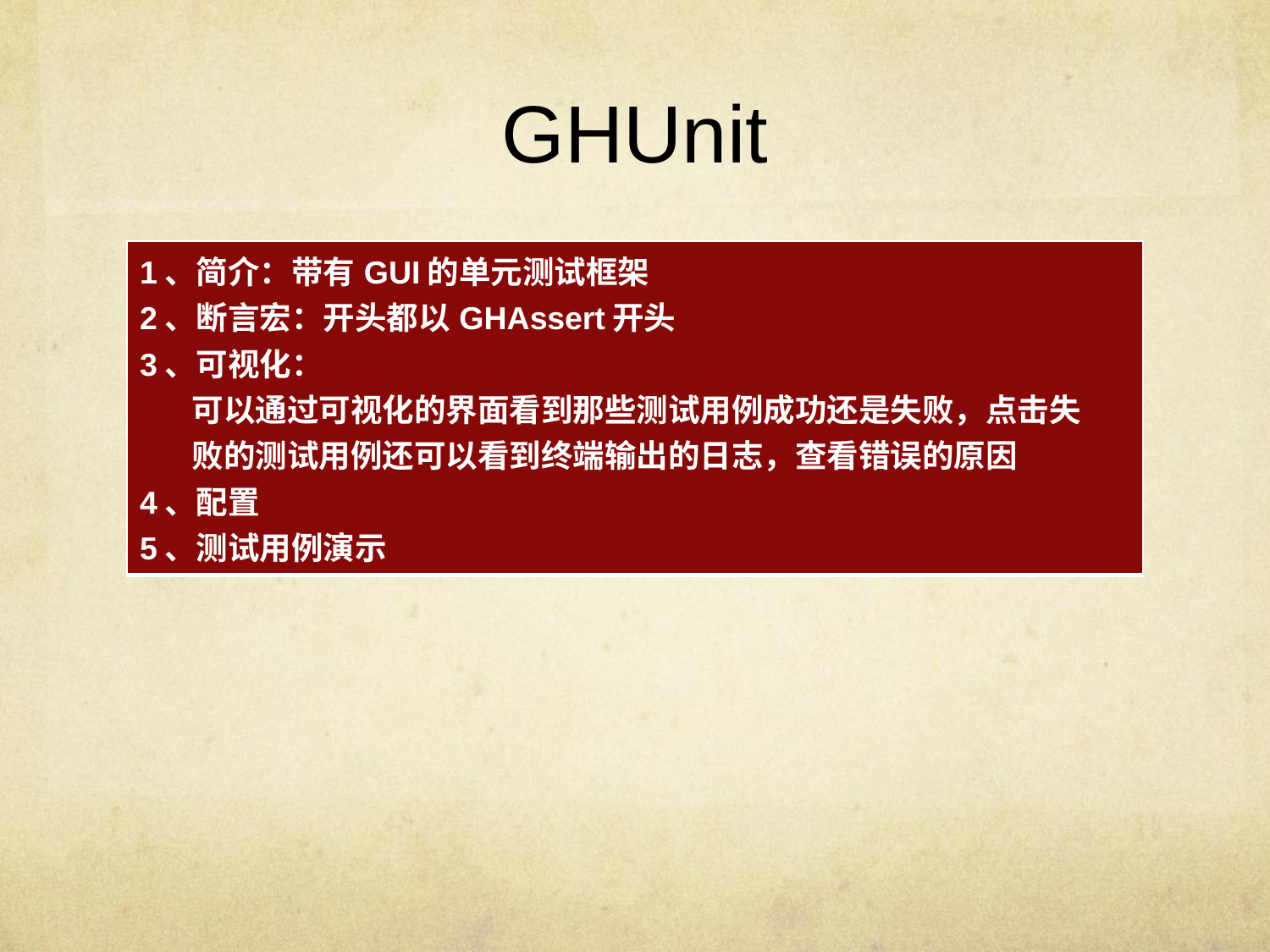

# GHUnit
| 1、简介：带有GUI的单元测试框架 2、断言宏：开头都以GHAssert开头 3、可视化： 可以通过可视化的界面看到那些测试用例成功还是失败，点击失 败的测试用例还可以看到终端输出的日志，查看错误的原因 4、配置 5、测试用例演示 |
| --- |